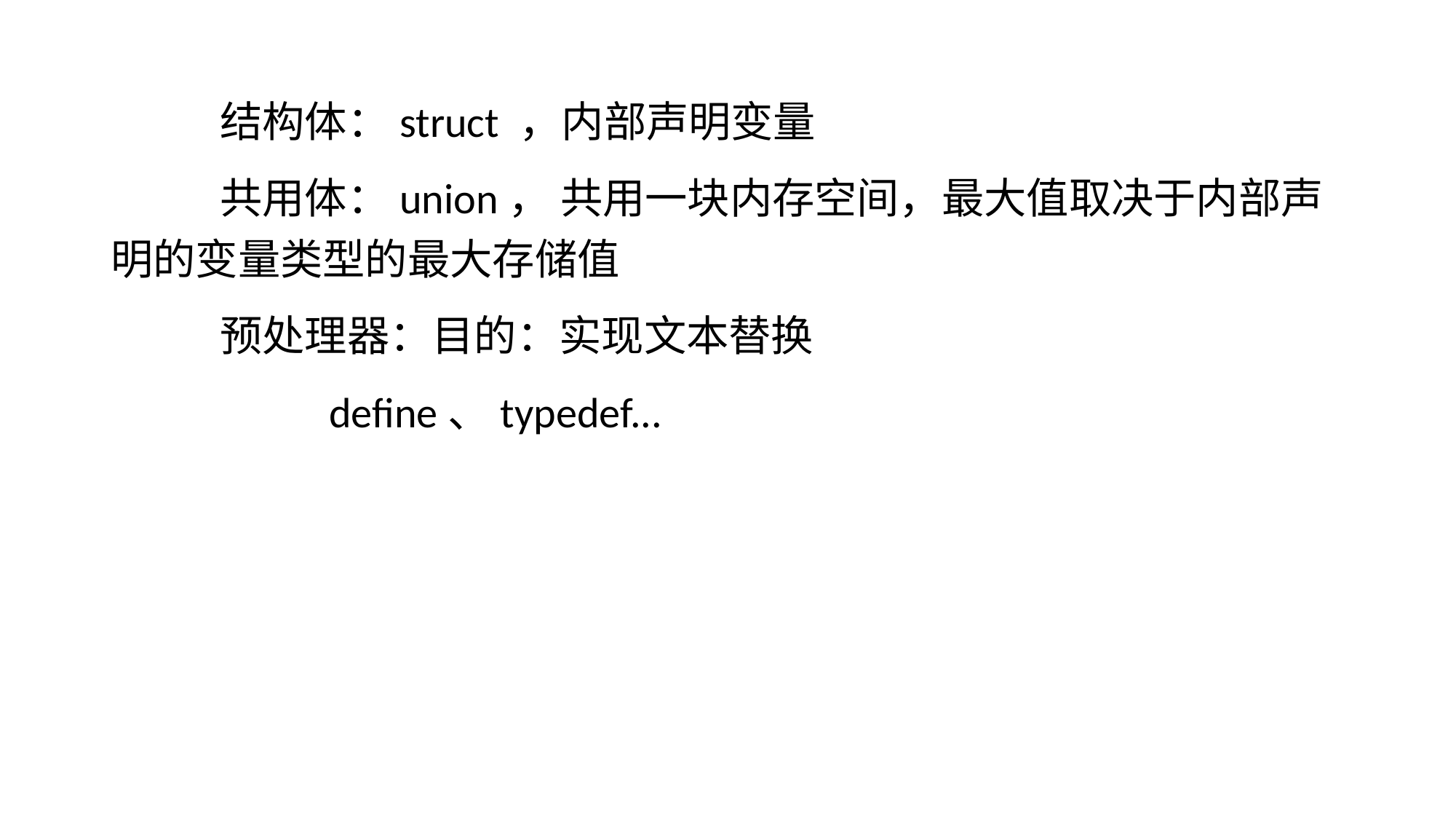

结构体：struct ，内部声明变量
	共用体：union， 共用一块内存空间，最大值取决于内部声明的变量类型的最大存储值
	预处理器：目的：实现文本替换
		define、typedef...